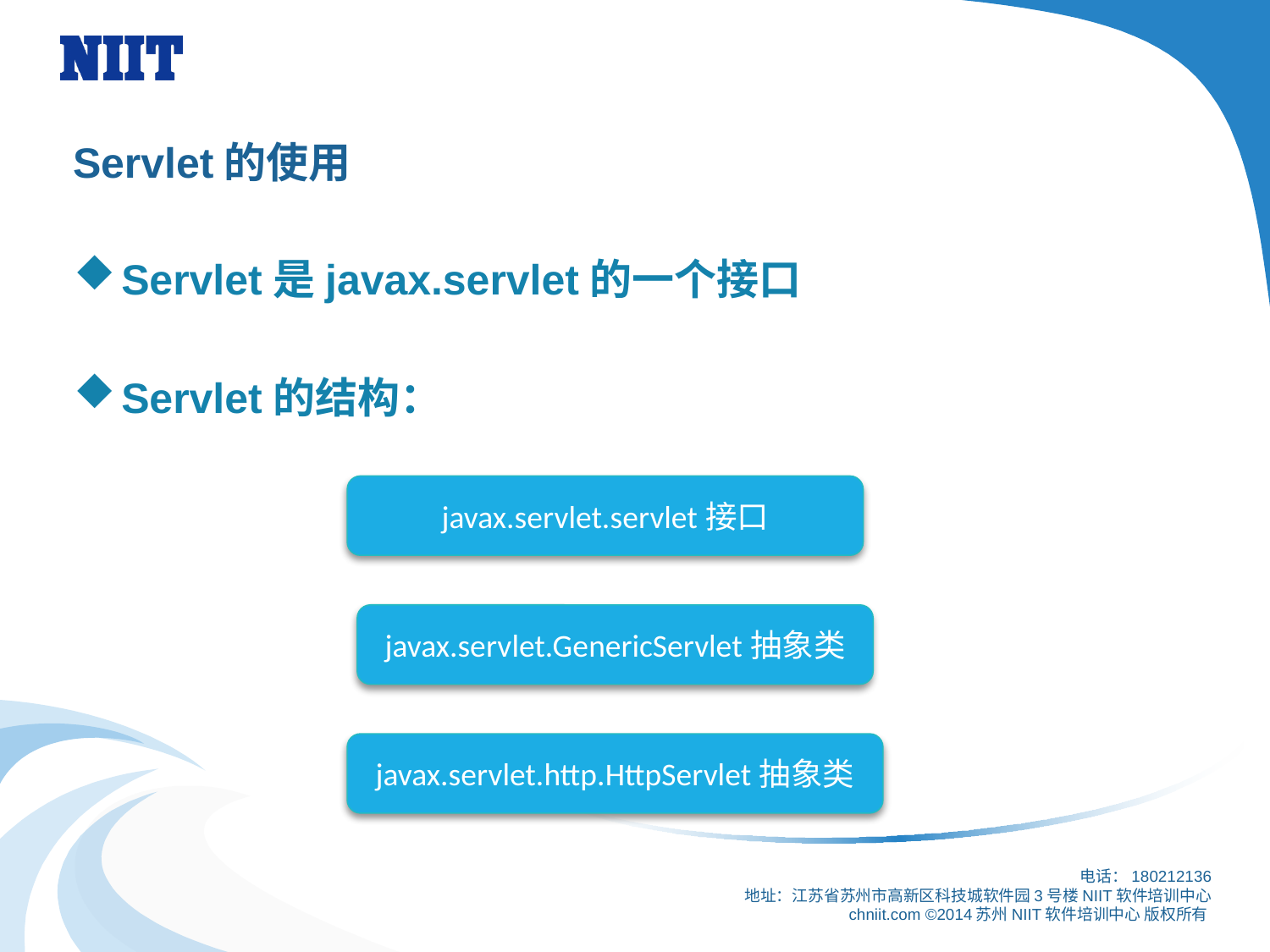

# Servlet的使用
Servlet是javax.servlet的一个接口

Servlet的结构：

javax.servlet.servlet接口
javax.servlet.GenericServlet抽象类
javax.servlet.http.HttpServlet抽象类